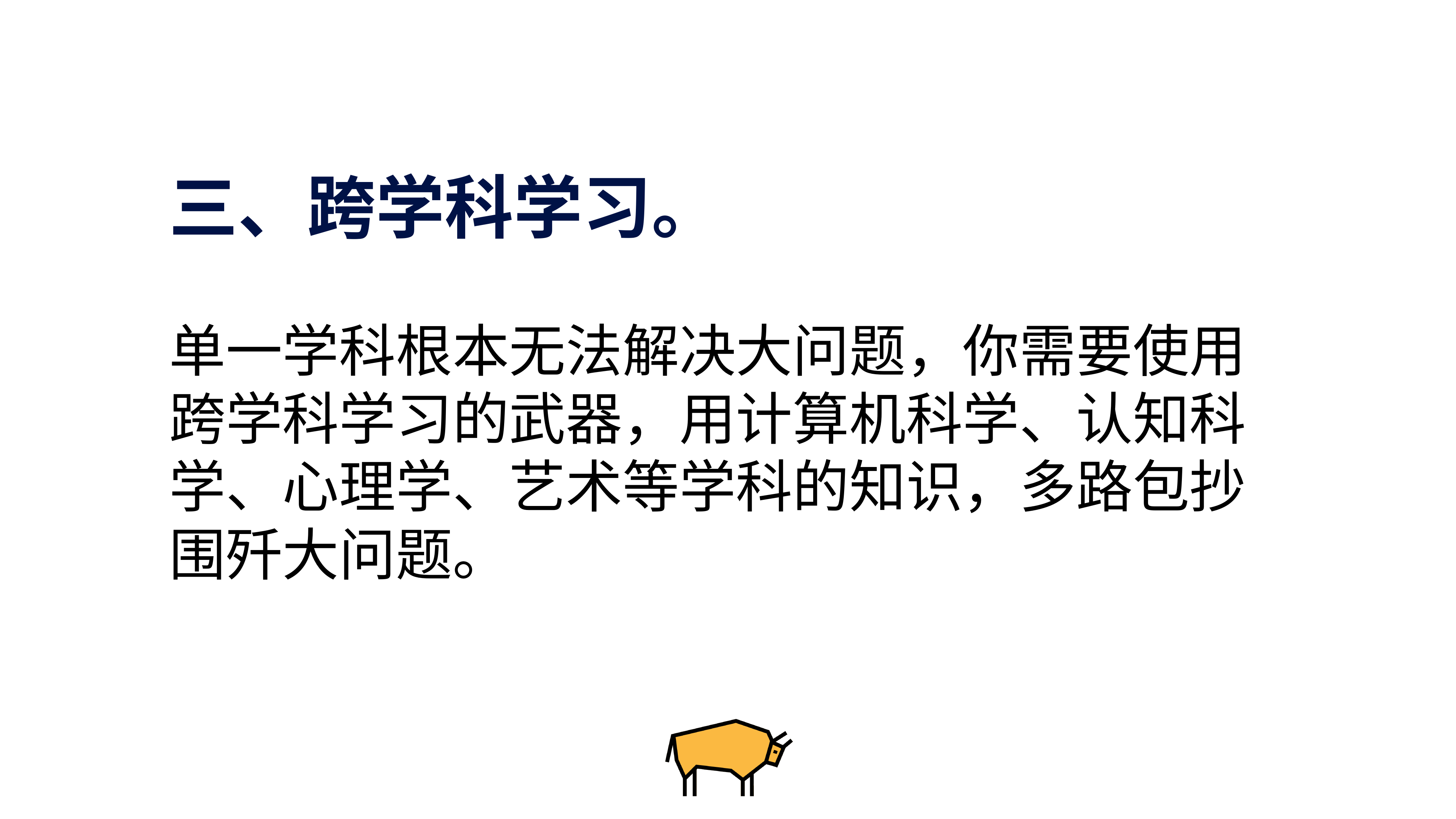

# 三、跨学科学习。 单一学科根本无法解决大问题，你需要使用跨学科学习的武器，用计算机科学、认知科学、心理学、艺术等学科的知识，多路包抄围歼大问题。